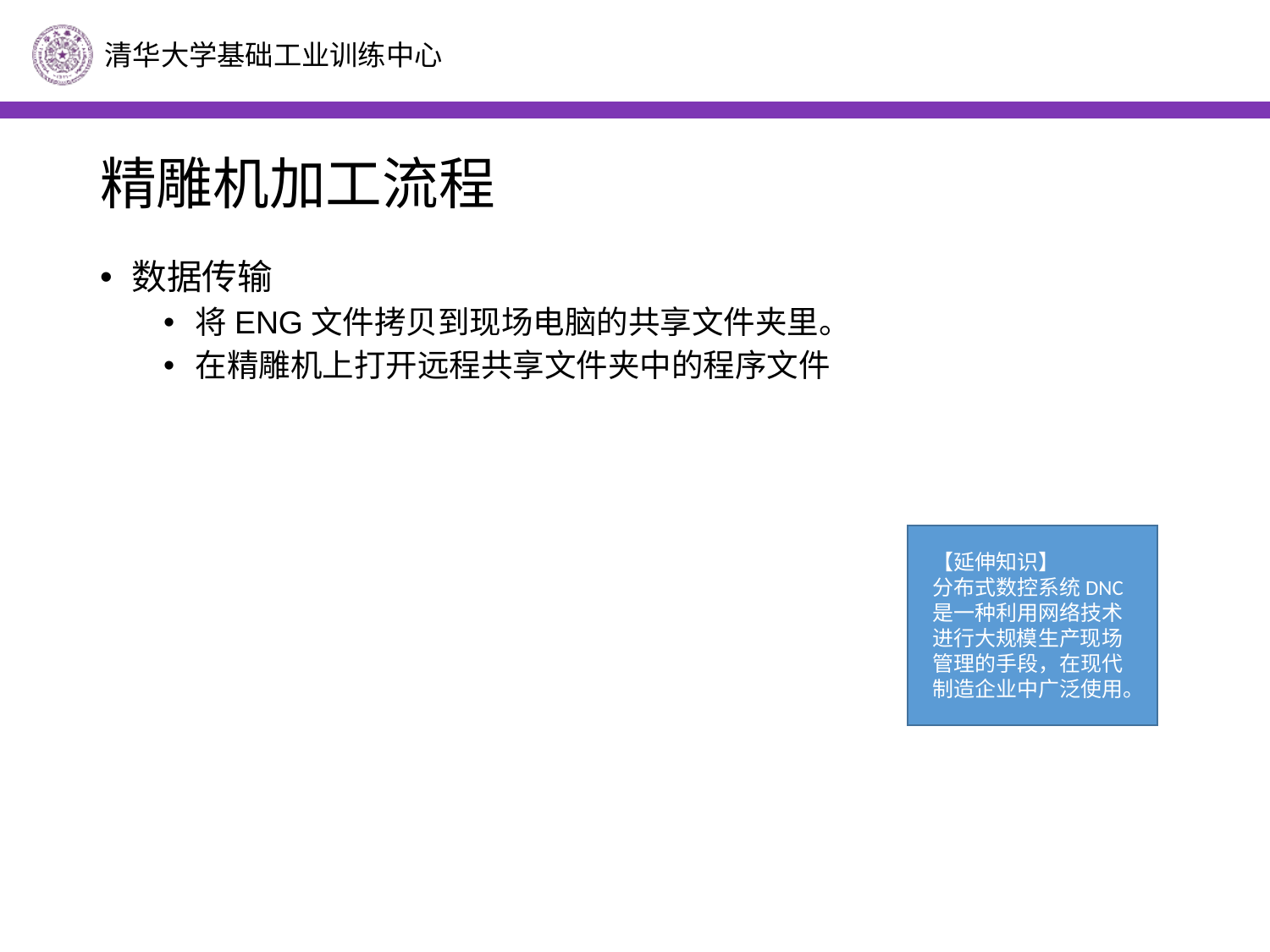

# 精雕机加工流程
数据传输
将ENG文件拷贝到现场电脑的共享文件夹里。
在精雕机上打开远程共享文件夹中的程序文件

【延伸知识】
分布式数控系统DNC是一种利用网络技术进行大规模生产现场管理的手段，在现代制造企业中广泛使用。